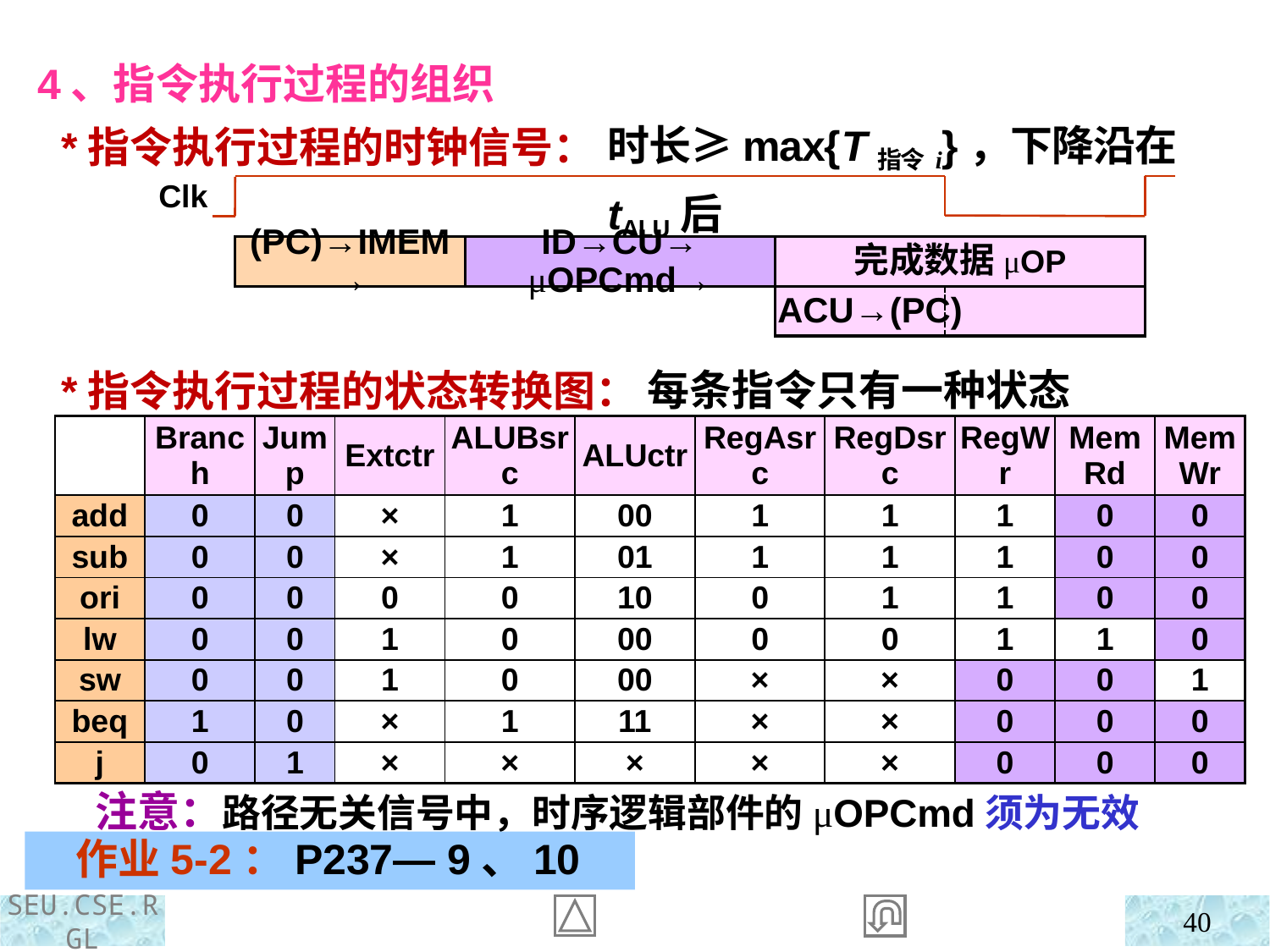

4、指令执行过程的组织
  *指令执行过程的时钟信号：

  *指令执行过程的状态转换图：
时长≥max{T指令i}，下降沿在tALU后
Clk
(PC)→IMEM→
ID→CU→ μOPCmd→
完成数据μOP
ACU→(PC)
每条指令只有一种状态
|  | Branch | Jump | Extctr | ALUBsrc | ALUctr | RegAsrc | RegDsrc | RegWr | MemRd | MemWr |
| --- | --- | --- | --- | --- | --- | --- | --- | --- | --- | --- |
| add | 0 | 0 | × | 1 | 00 | 1 | 1 | 1 | 0 | 0 |
| sub | 0 | 0 | × | 1 | 01 | 1 | 1 | 1 | 0 | 0 |
| ori | 0 | 0 | 0 | 0 | 10 | 0 | 1 | 1 | 0 | 0 |
| lw | 0 | 0 | 1 | 0 | 00 | 0 | 0 | 1 | 1 | 0 |
| sw | 0 | 0 | 1 | 0 | 00 | × | × | 0 | 0 | 1 |
| beq | 1 | 0 | × | 1 | 11 | × | × | 0 | 0 | 0 |
| j | 0 | 1 | × | × | × | × | × | 0 | 0 | 0 |
     注意：路径无关信号中，时序逻辑部件的μOPCmd须为无效
   作业5-2：P237— 9、10

40